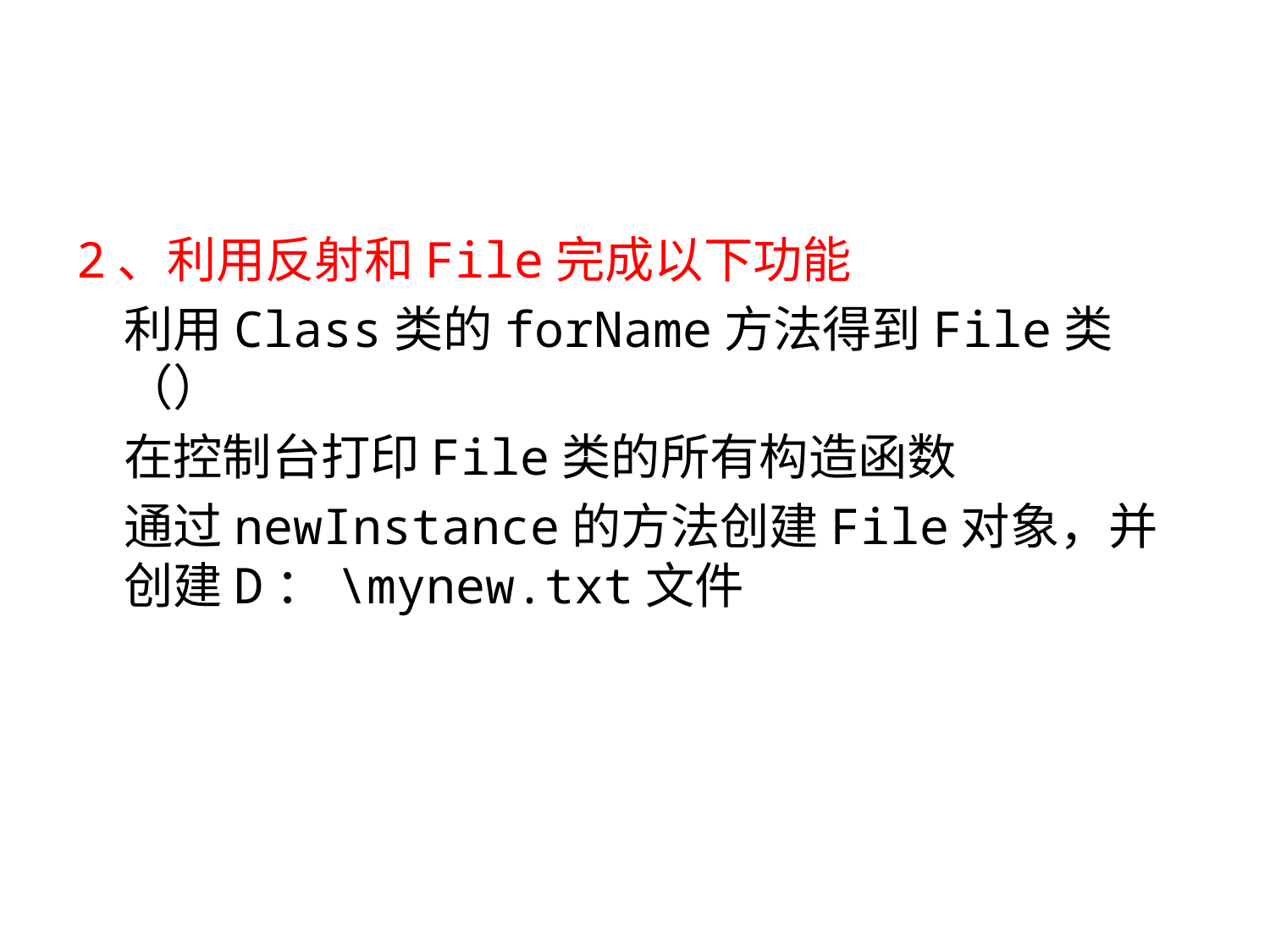

2、利用反射和File完成以下功能
	利用Class类的forName方法得到File类（）
	在控制台打印File类的所有构造函数
	通过newInstance的方法创建File对象，并创建D：\mynew.txt文件